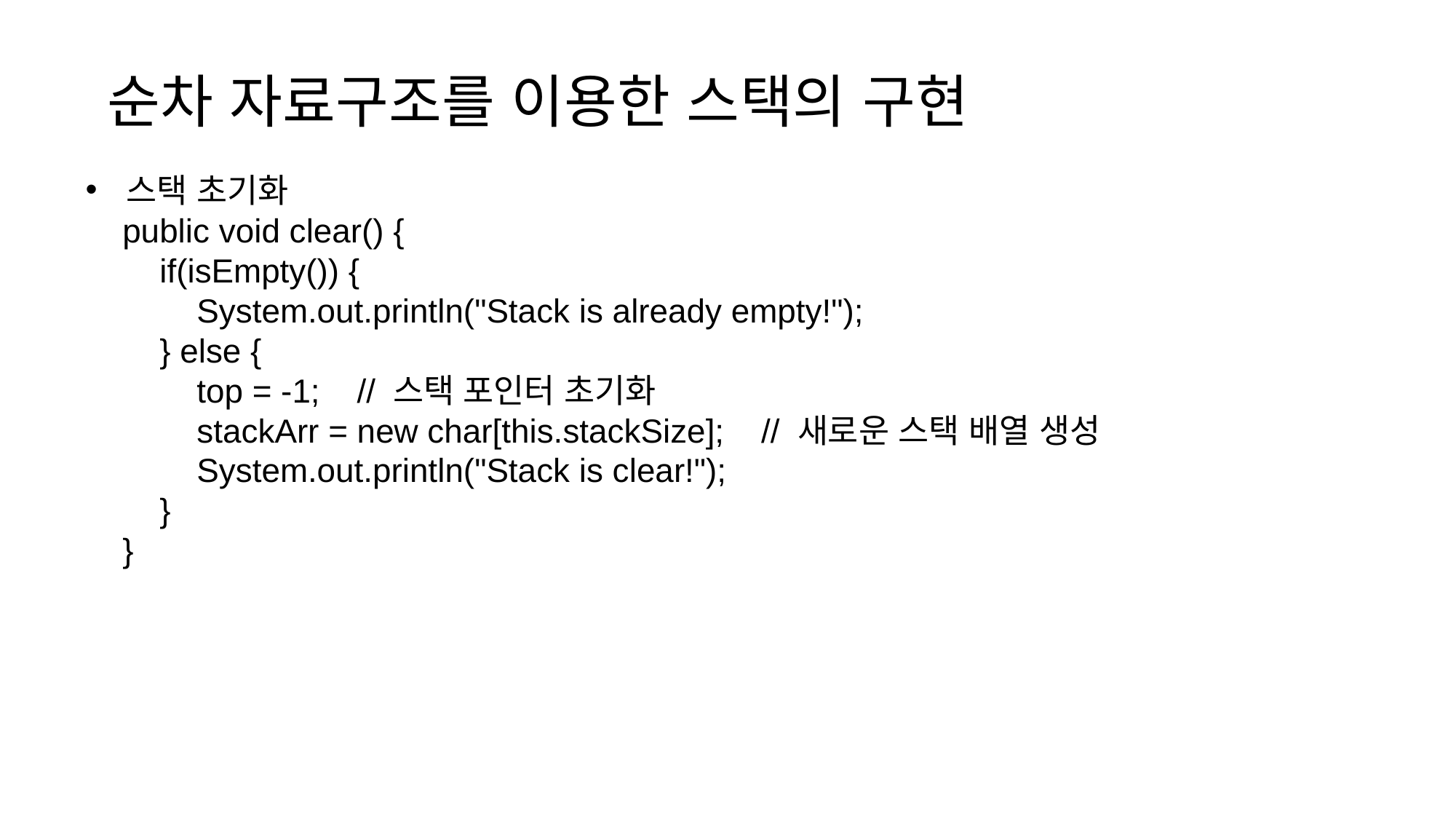

# 순차 자료구조를 이용한 스택의 구현
스택 초기화
    public void clear() {
        if(isEmpty()) {
            System.out.println("Stack is already empty!");
        } else {
            top = -1;    // 스택 포인터 초기화
            stackArr = new char[this.stackSize];    // 새로운 스택 배열 생성
            System.out.println("Stack is clear!");
        }
    }